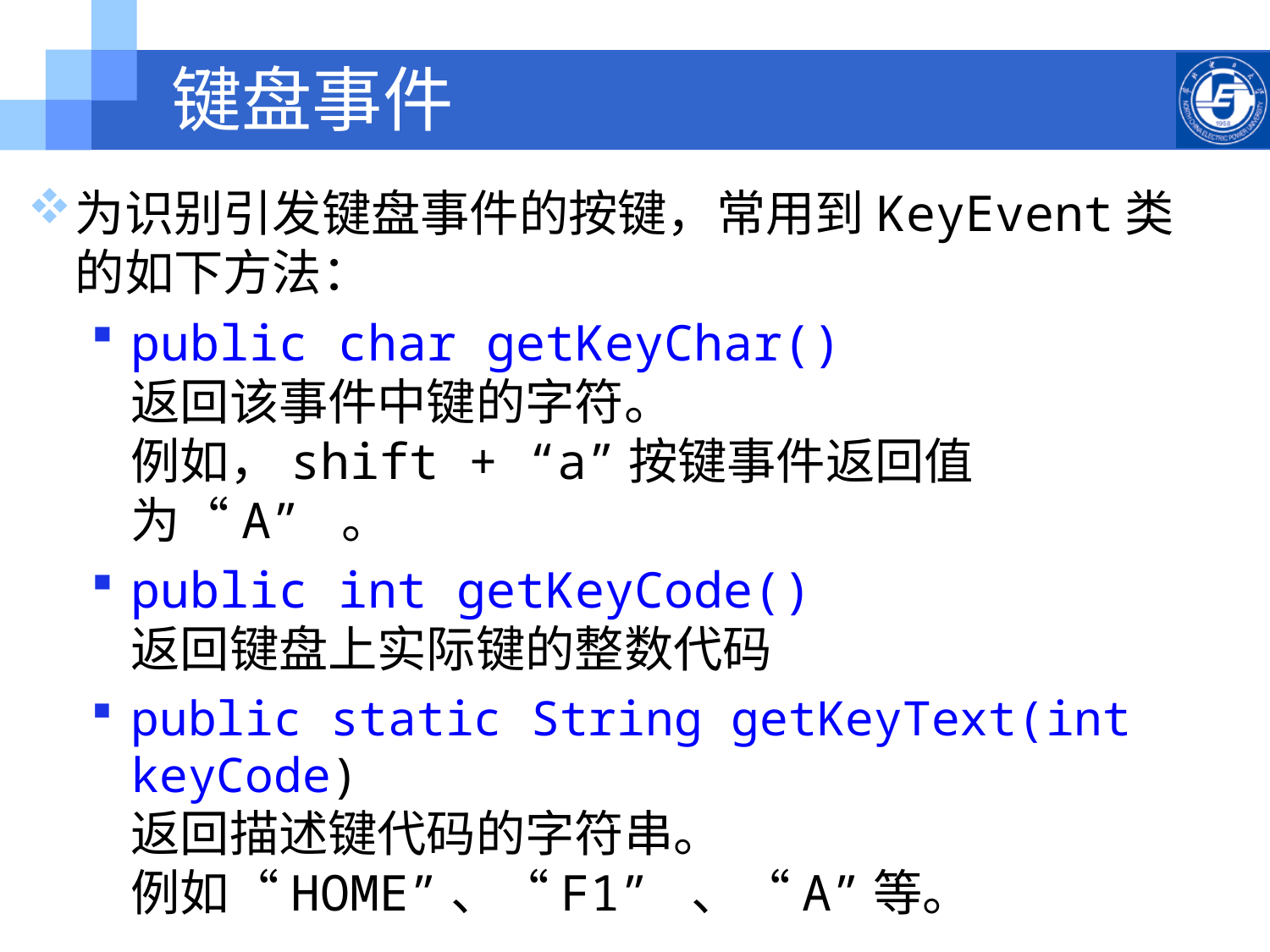

# 键盘事件
为识别引发键盘事件的按键，常用到KeyEvent类的如下方法：
public char getKeyChar()
返回该事件中键的字符。
例如，shift + “a”按键事件返回值为“A” 。
public int getKeyCode()
返回键盘上实际键的整数代码
public static String getKeyText(int keyCode)
返回描述键代码的字符串。
例如“HOME”、“F1” 、“A”等。